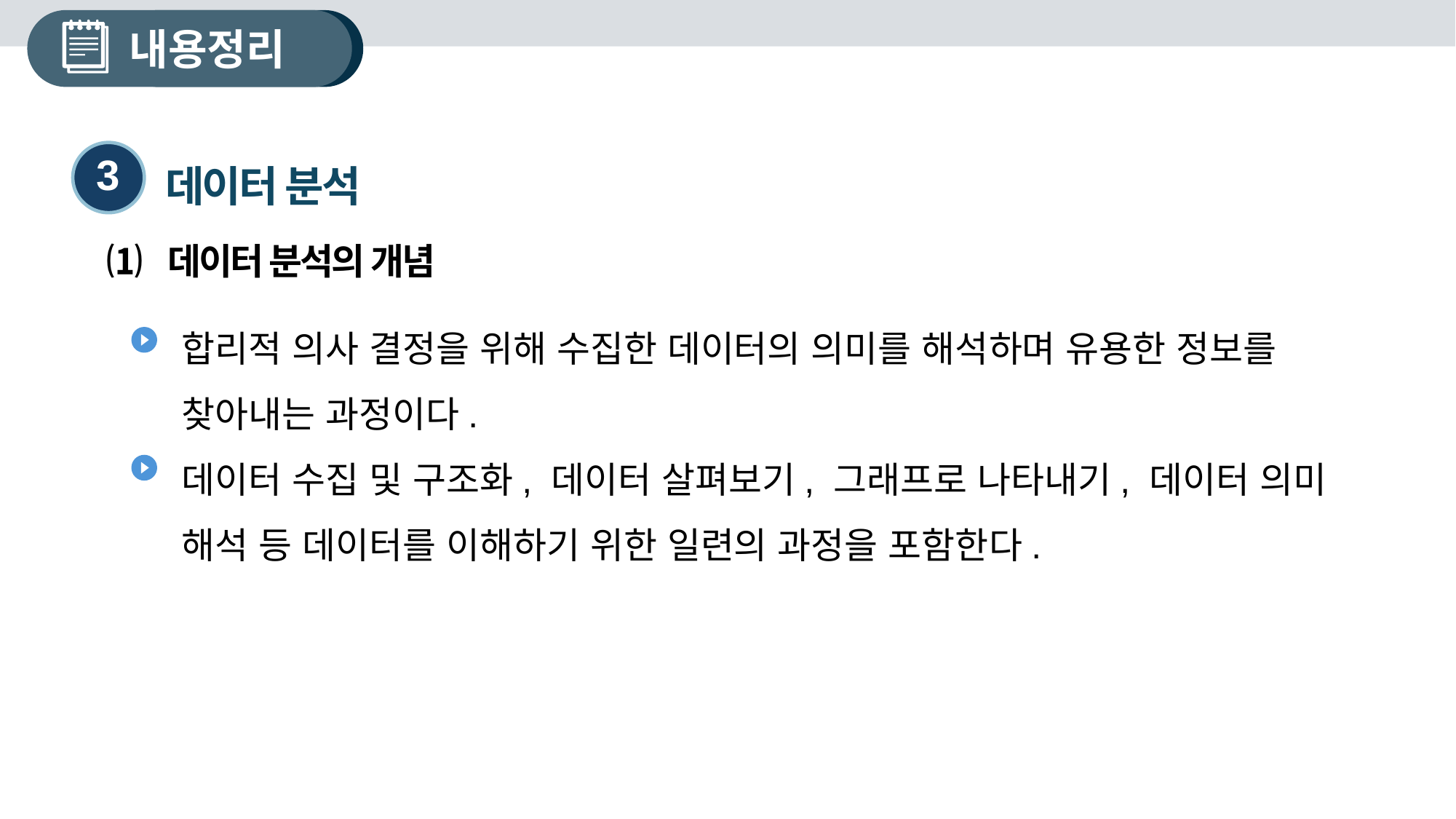

내용정리

3
데이터 분석
⑴  데이터 분석의 개념
합리적 의사 결정을 위해 수집한 데이터의 의미를 해석하며 유용한 정보를 찾아내는 과정이다.
데이터 수집 및 구조화, 데이터 살펴보기, 그래프로 나타내기, 데이터 의미 해석 등 데이터를 이해하기 위한 일련의 과정을 포함한다.